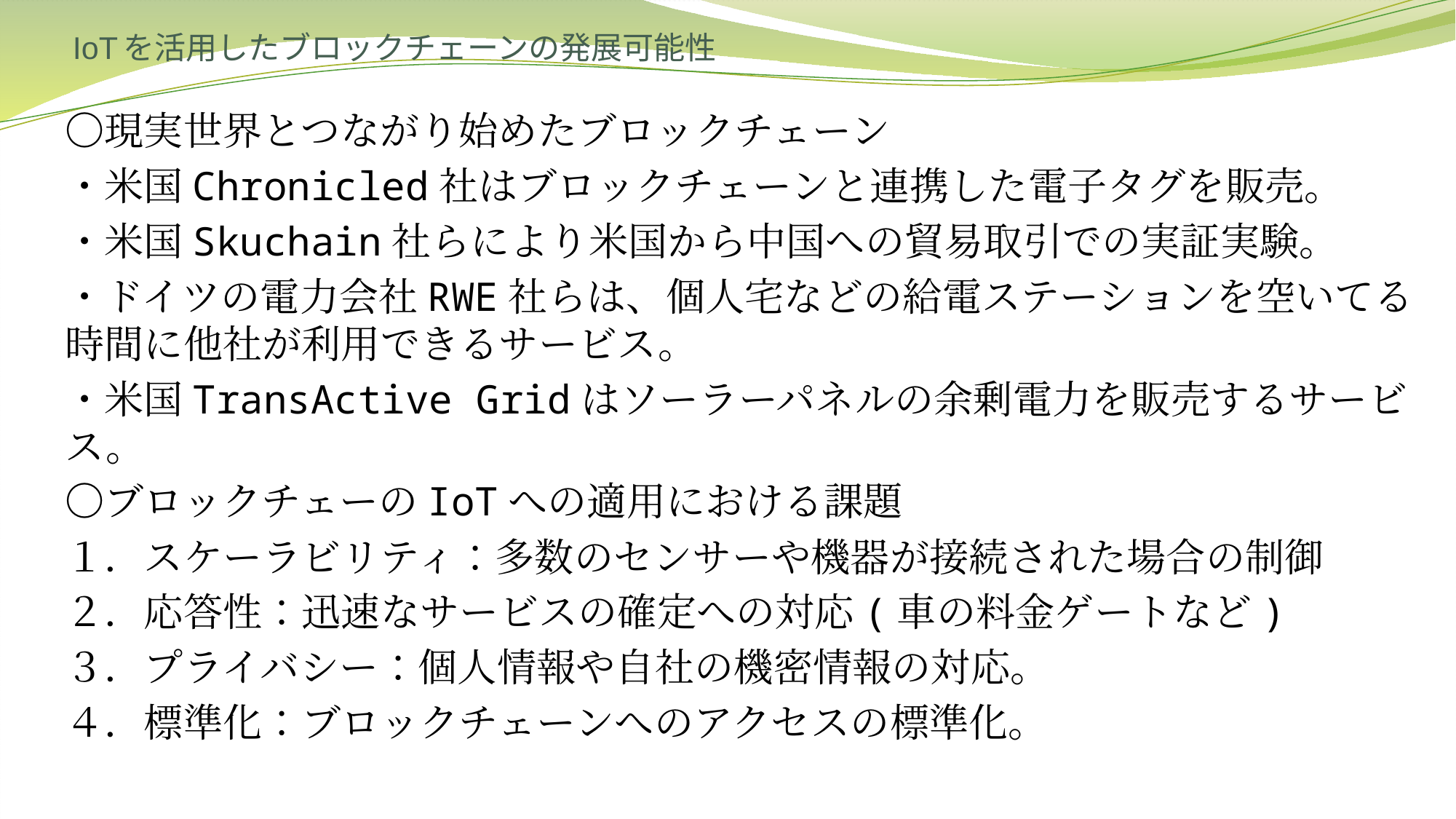

# IoTを活用したブロックチェーンの発展可能性
〇現実世界とつながり始めたブロックチェーン
・米国Chronicled社はブロックチェーンと連携した電子タグを販売。
・米国Skuchain社らにより米国から中国への貿易取引での実証実験。
・ドイツの電力会社RWE社らは、個人宅などの給電ステーションを空いてる時間に他社が利用できるサービス。
・米国TransActive Gridはソーラーパネルの余剰電力を販売するサービス。
〇ブロックチェーのIoTへの適用における課題
１．スケーラビリティ：多数のセンサーや機器が接続された場合の制御
２．応答性：迅速なサービスの確定への対応(車の料金ゲートなど)
３．プライバシー：個人情報や自社の機密情報の対応。
４．標準化：ブロックチェーンへのアクセスの標準化。